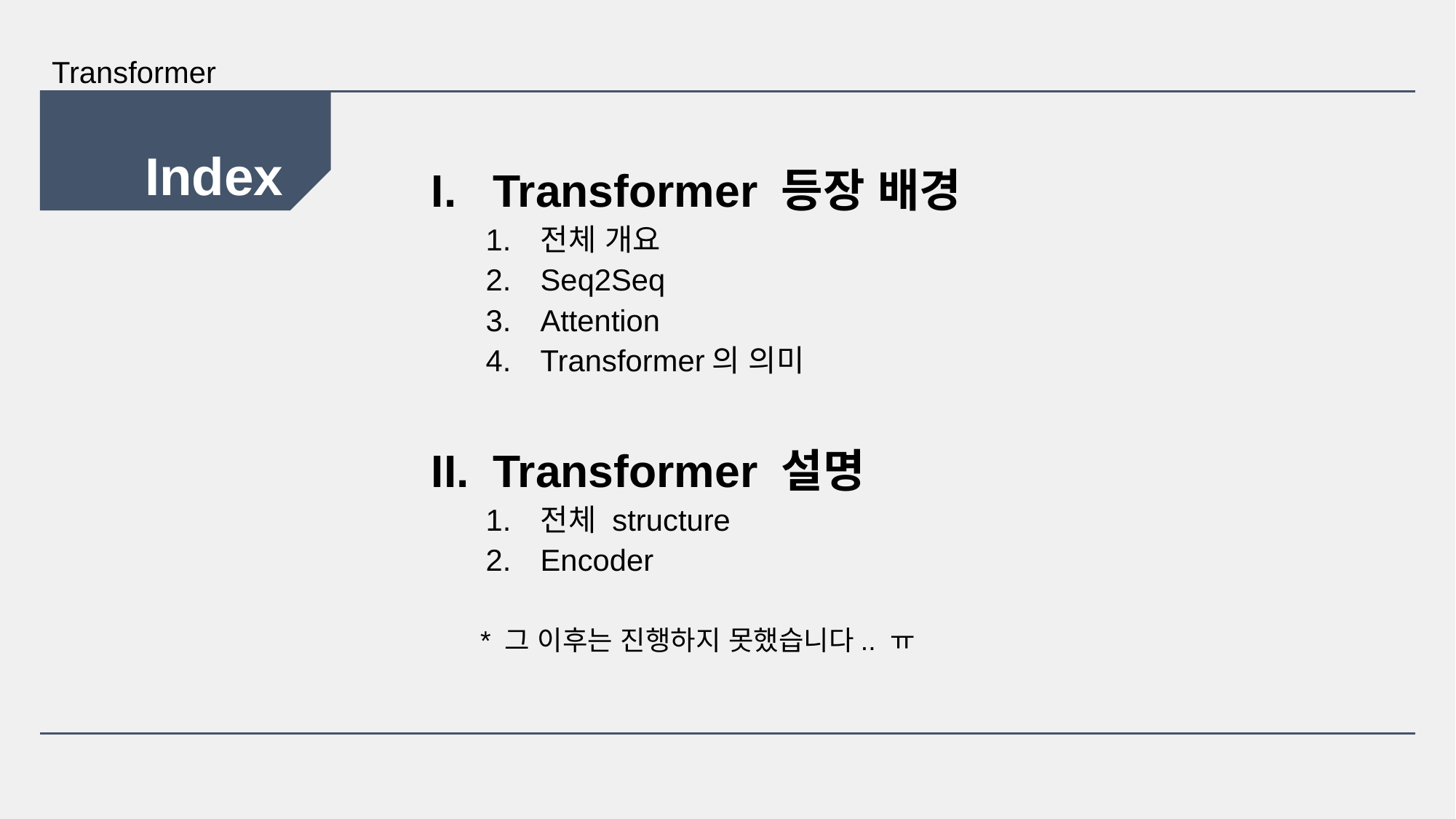

Transformer
Transformer 등장 배경
전체 개요
Seq2Seq
Attention
Transformer의 의미

Transformer 설명
전체 structure
Encoder

* 그 이후는 진행하지 못했습니다.. ㅠ